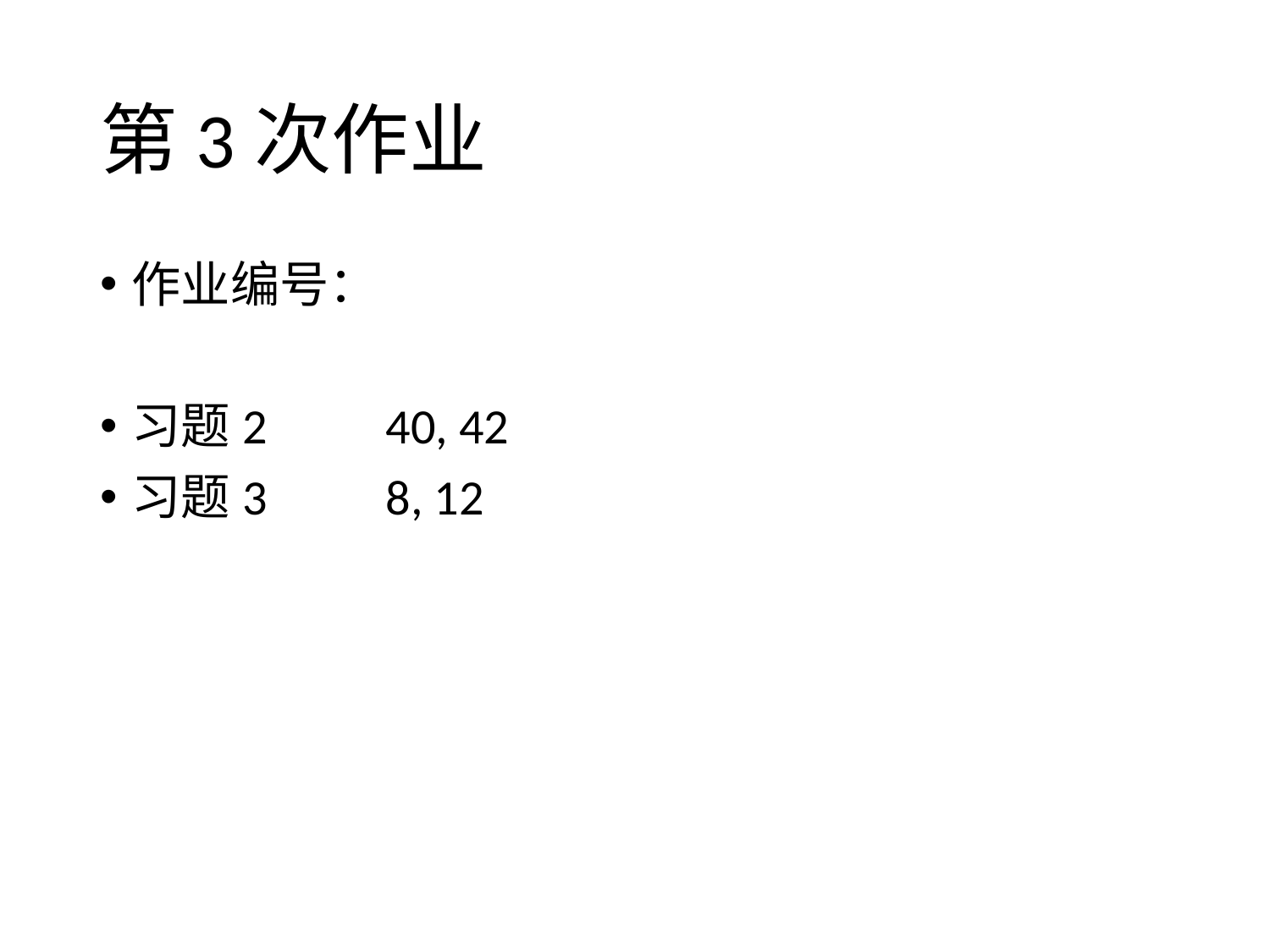

# 第3次作业
作业编号：

习题2	40, 42
习题3	8, 12